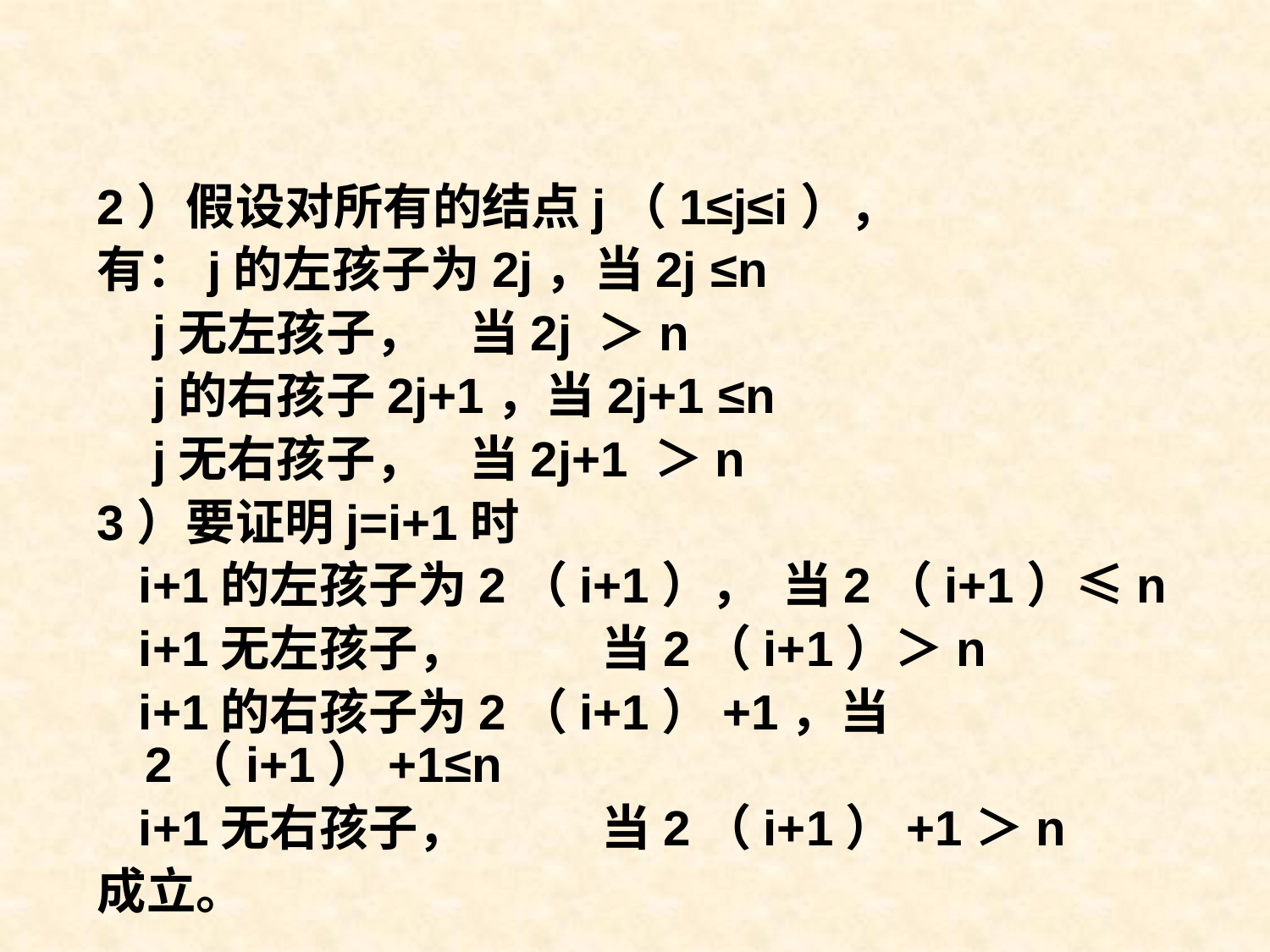

2）假设对所有的结点j（1≤j≤i），
有：j的左孩子为2j，当2j ≤n
    j无左孩子，    当2j ＞n
    j的右孩子2j+1，当2j+1 ≤n
    j无右孩子，    当2j+1 ＞n
3）要证明j=i+1时
   i+1的左孩子为2（i+1），  当2（i+1）≤n
   i+1无左孩子，            当2（i+1）＞n
   i+1的右孩子为2（i+1）+1，当2（i+1）+1≤n
   i+1无右孩子，            当2（i+1）+1＞n
成立。